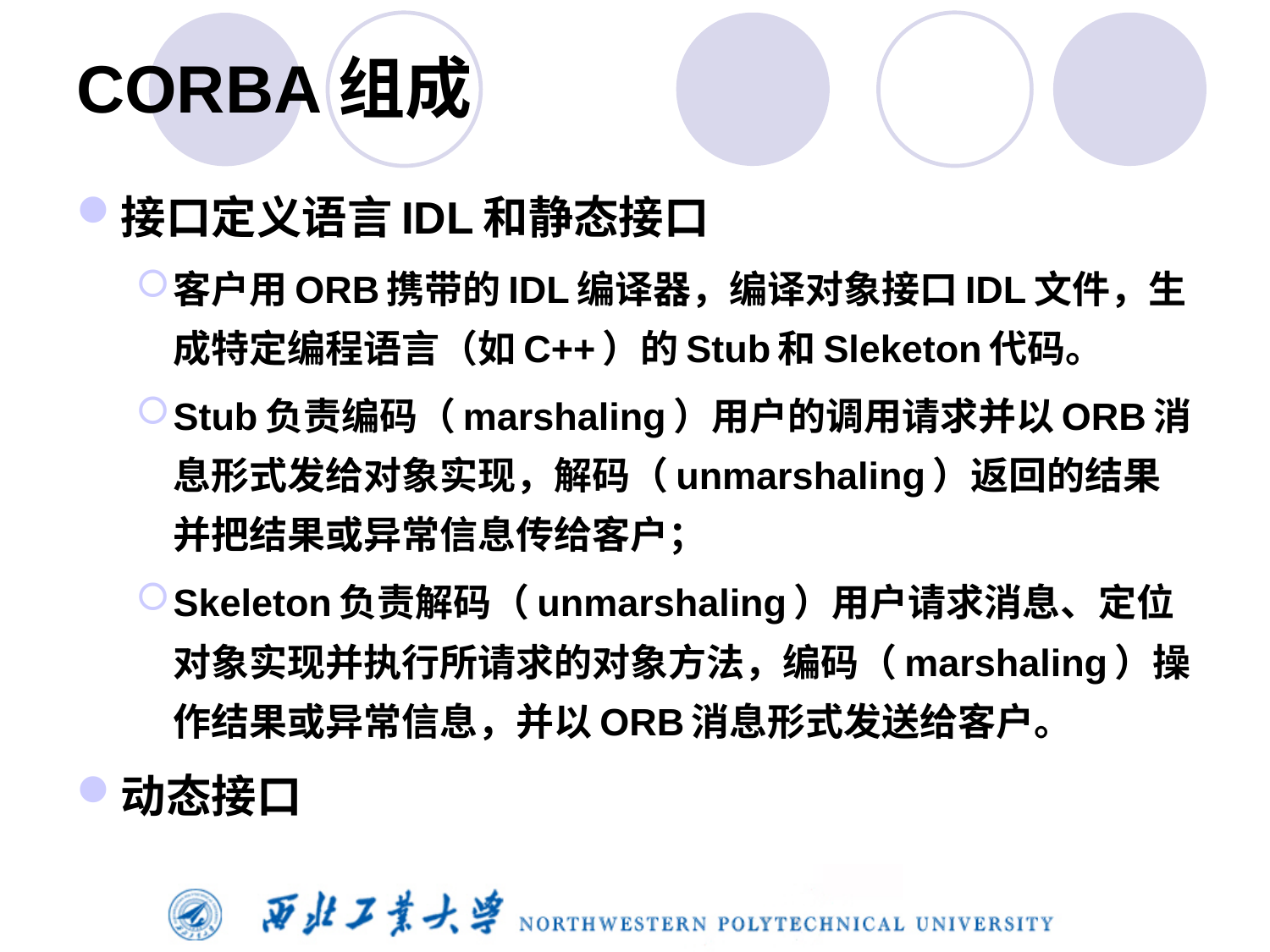

# CORBA组成
接口定义语言IDL和静态接口
客户用ORB携带的IDL编译器，编译对象接口IDL文件，生成特定编程语言（如C++）的Stub和Sleketon代码。
Stub负责编码（marshaling）用户的调用请求并以ORB消息形式发给对象实现，解码（unmarshaling）返回的结果并把结果或异常信息传给客户；
Skeleton负责解码（unmarshaling）用户请求消息、定位对象实现并执行所请求的对象方法，编码（marshaling）操作结果或异常信息，并以ORB消息形式发送给客户。
动态接口